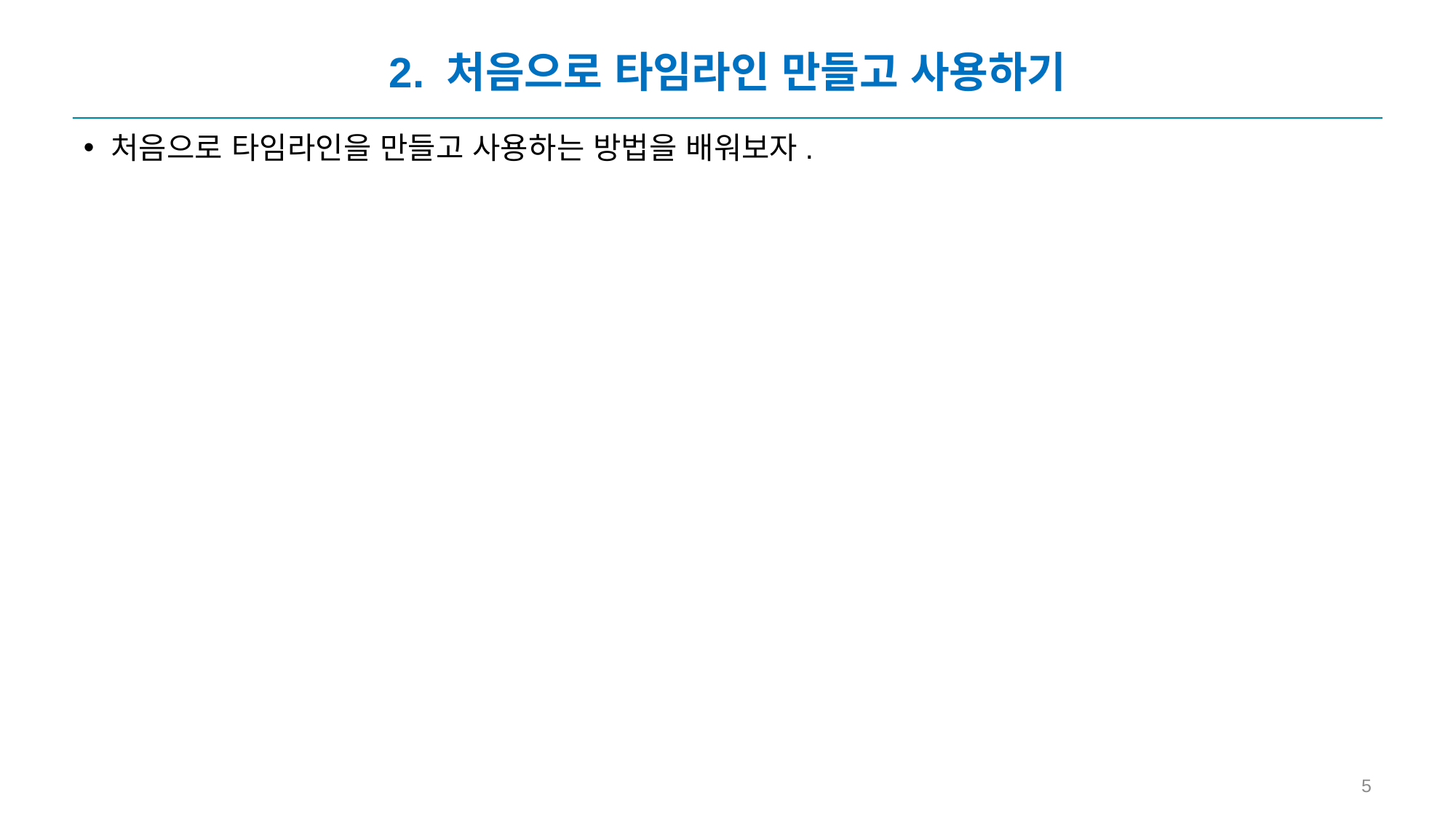

# 2. 처음으로 타임라인 만들고 사용하기
처음으로 타임라인을 만들고 사용하는 방법을 배워보자.

5